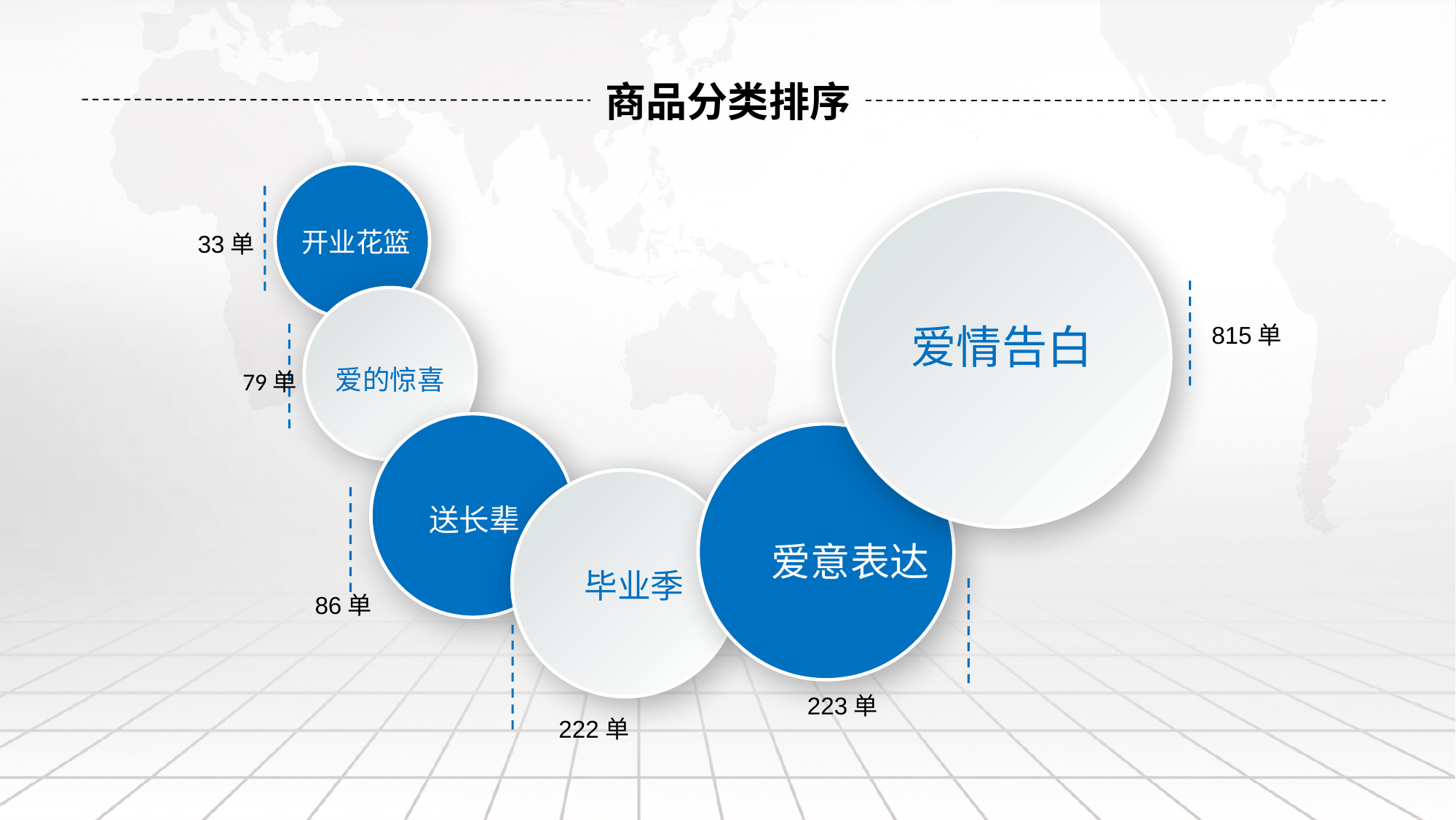

商品分类排序

开业花篮
33单

爱情告白
815单

爱的惊喜
 79单

送长辈
爱意表达
毕业季

86单

223单
222单